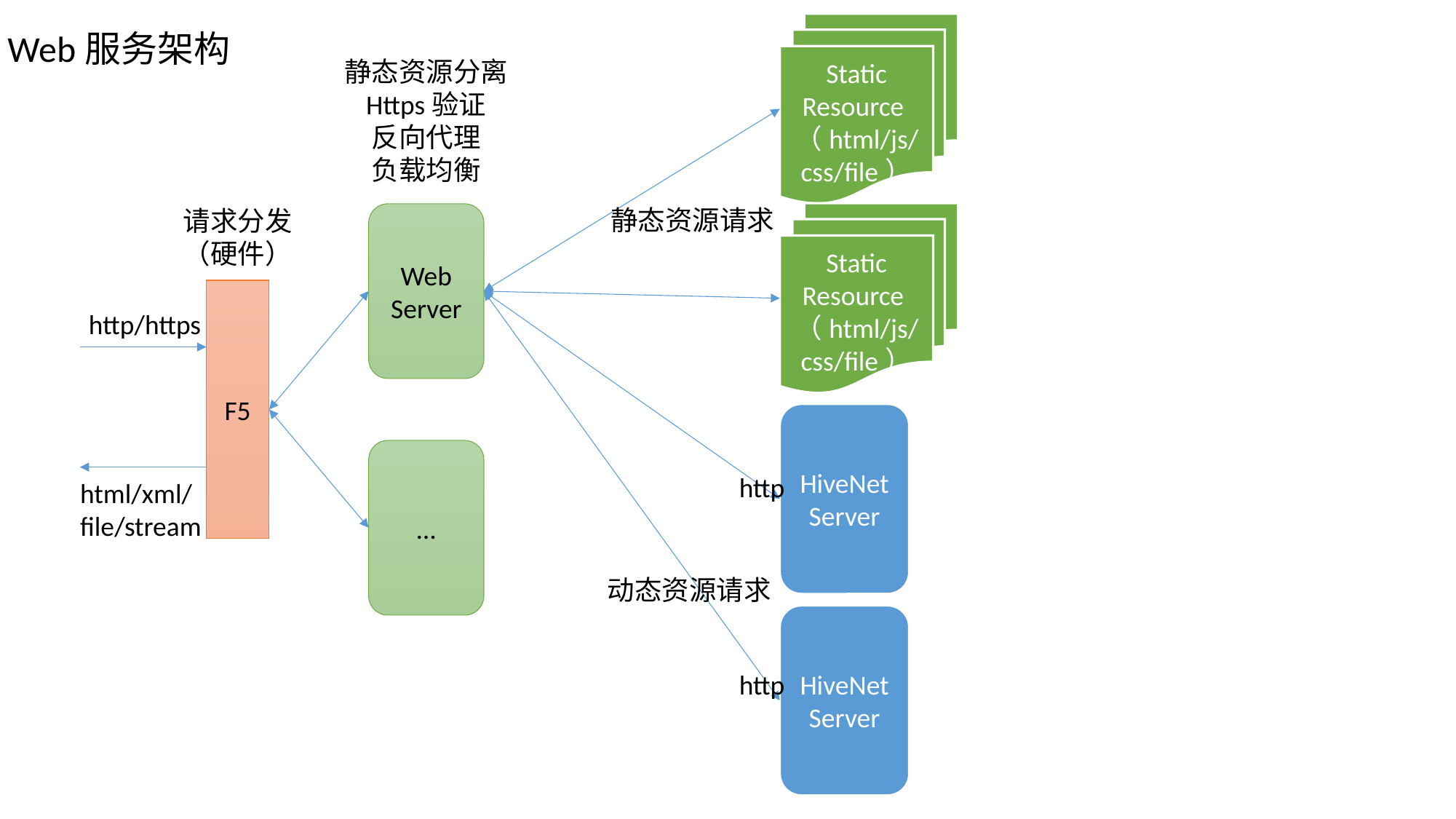

Static Resource（html/js/css/file）
Web服务架构
静态资源分离
Https验证
反向代理
负载均衡
静态资源请求
请求分发
（硬件）
Static Resource（html/js/css/file）
Web Server
F5
http/https
HiveNet Server
…
http
html/xml/
file/stream
动态资源请求
HiveNet Server
http